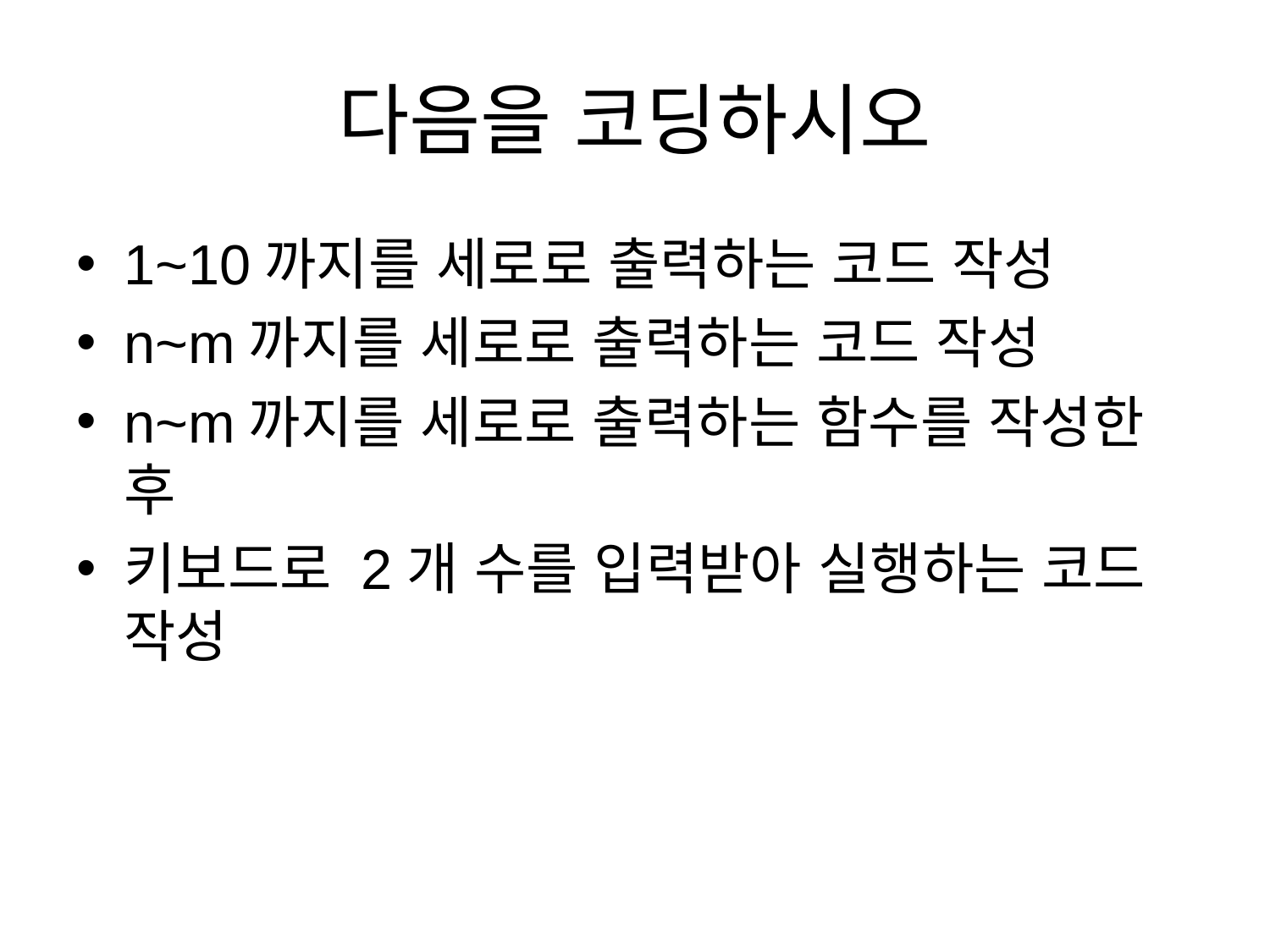

# 다음을 코딩하시오
1~10까지를 세로로 출력하는 코드 작성
n~m까지를 세로로 출력하는 코드 작성
n~m까지를 세로로 출력하는 함수를 작성한 후
키보드로 2개 수를 입력받아 실행하는 코드 작성